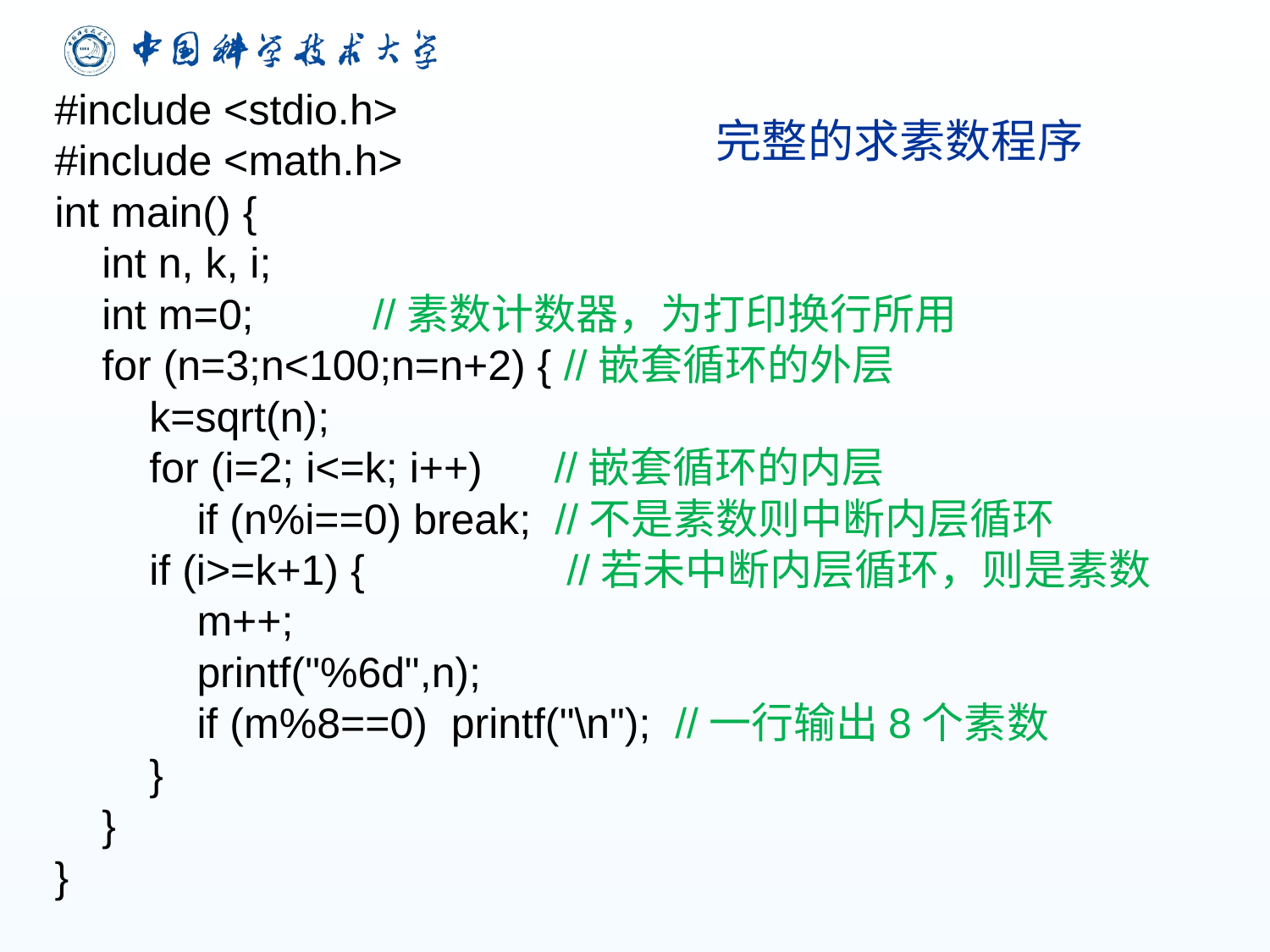

# 完整的求素数程序
#include <stdio.h>
#include <math.h>
int main() {
    int n, k, i;
    int m=0;          //素数计数器，为打印换行所用
    for (n=3;n<100;n=n+2) { //嵌套循环的外层
        k=sqrt(n);
        for (i=2; i<=k; i++)      //嵌套循环的内层
            if (n%i==0) break;  //不是素数则中断内层循环
        if (i>=k+1) {                 //若未中断内层循环，则是素数
            m++;
            printf("%6d",n);
            if (m%8==0)  printf("\n");  //一行输出8个素数
        }
    }
}